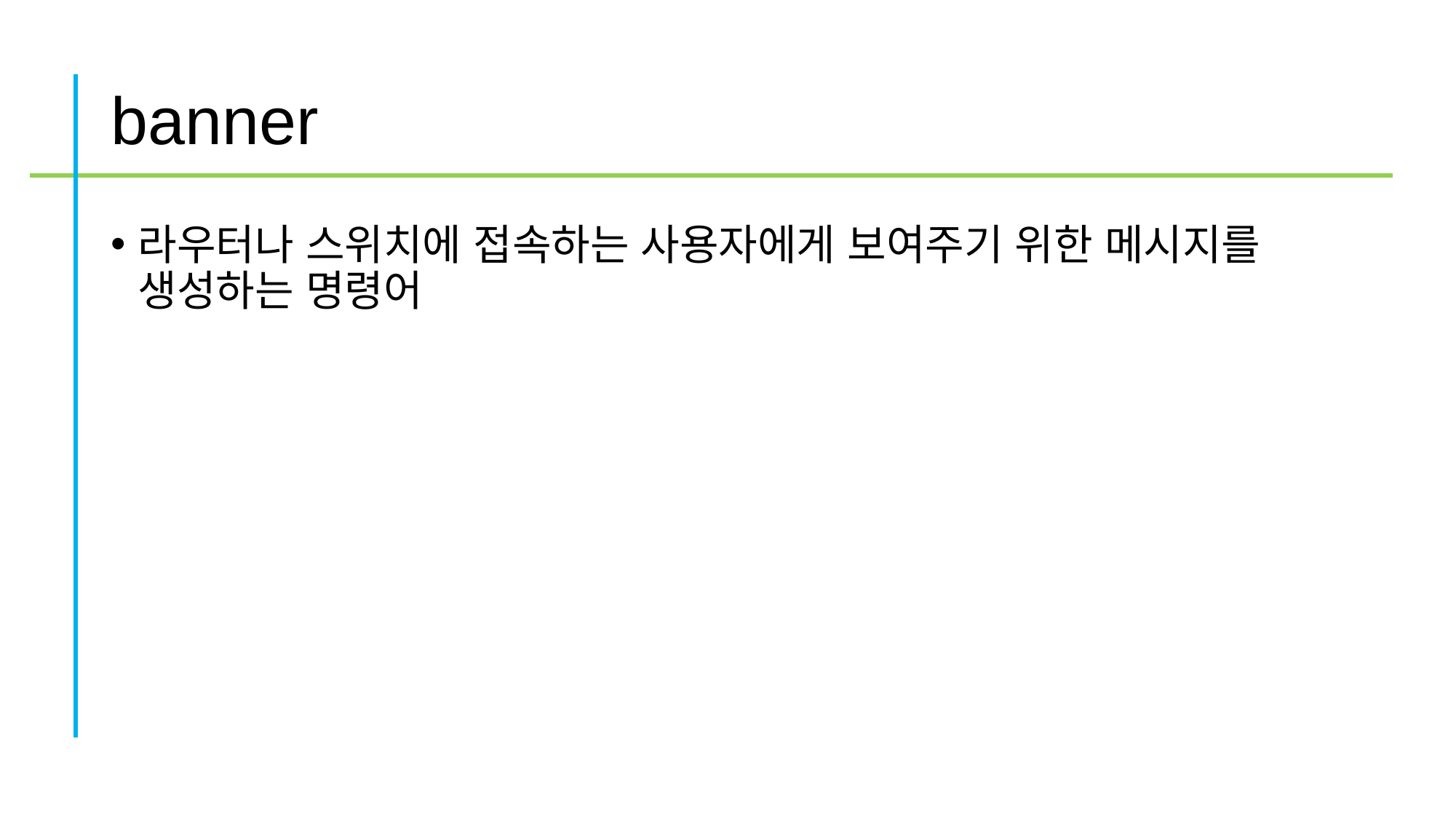

# banner
라우터나 스위치에 접속하는 사용자에게 보여주기 위한 메시지를 생성하는 명령어